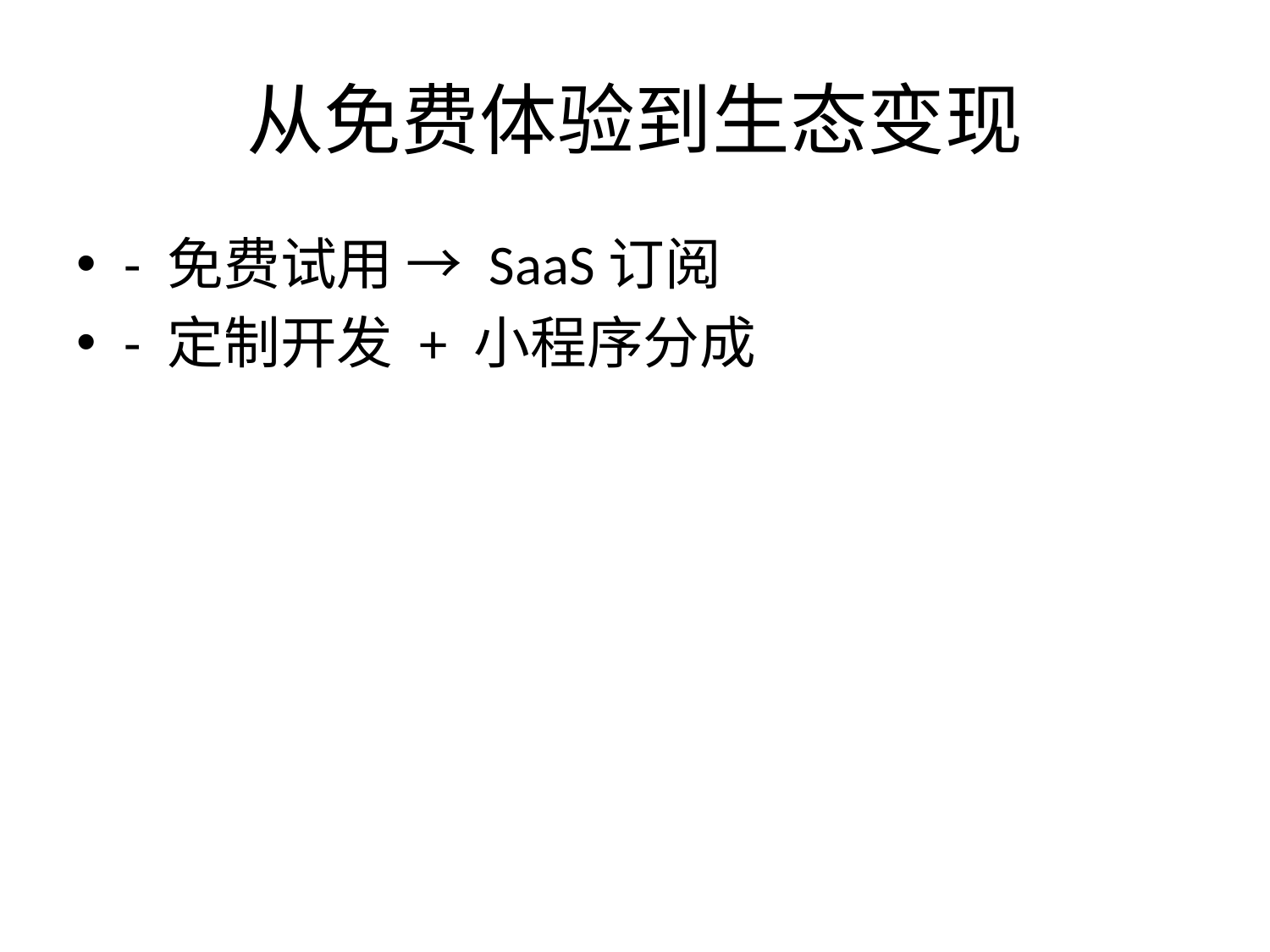

# 从免费体验到生态变现
- 免费试用 → SaaS订阅
- 定制开发 + 小程序分成